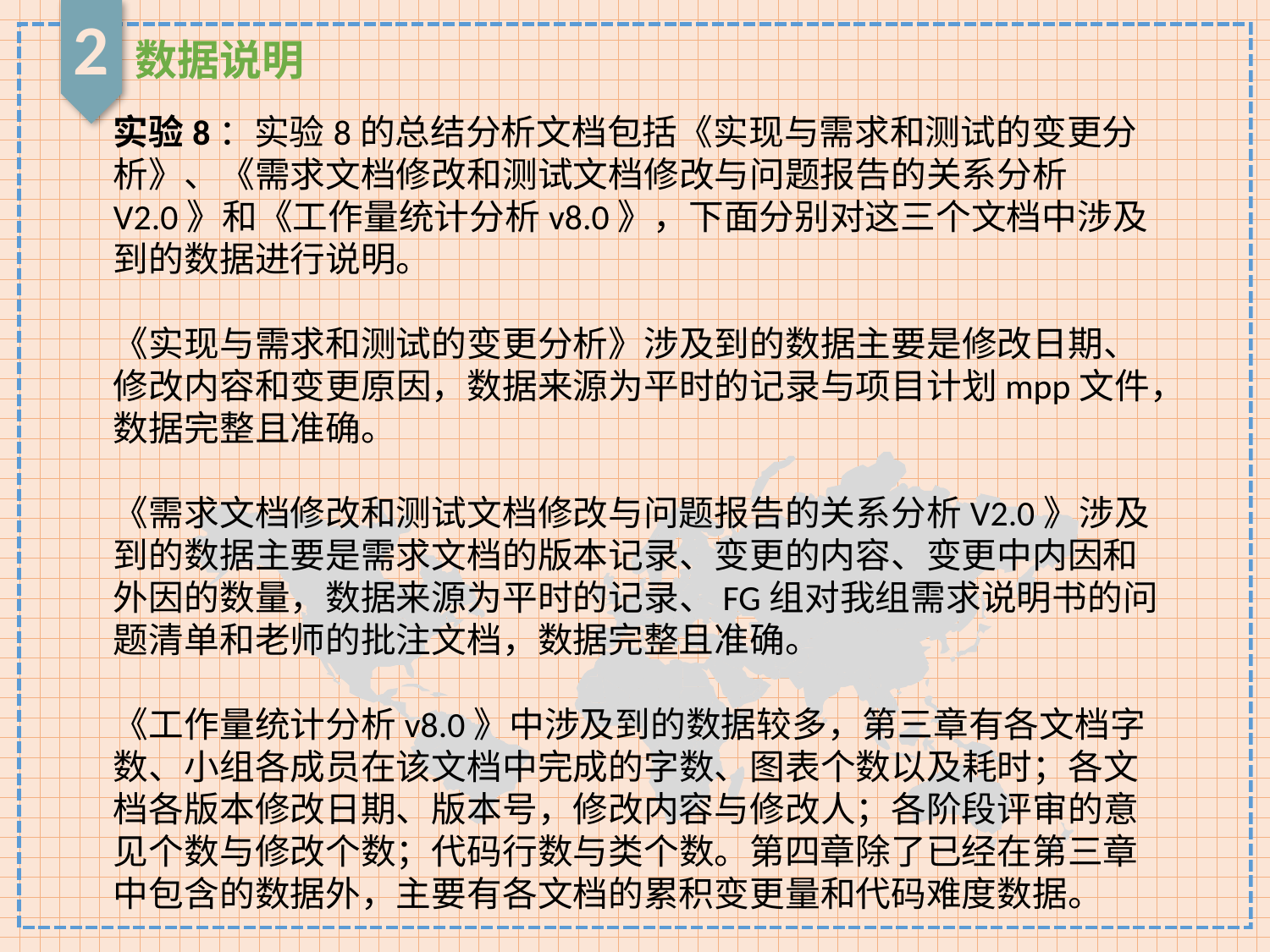

2
数据说明
实验8：实验8的总结分析文档包括《实现与需求和测试的变更分析》、《需求文档修改和测试文档修改与问题报告的关系分析V2.0》和《工作量统计分析v8.0》，下面分别对这三个文档中涉及到的数据进行说明。

《实现与需求和测试的变更分析》涉及到的数据主要是修改日期、修改内容和变更原因，数据来源为平时的记录与项目计划mpp文件，数据完整且准确。

《需求文档修改和测试文档修改与问题报告的关系分析V2.0》涉及到的数据主要是需求文档的版本记录、变更的内容、变更中内因和外因的数量，数据来源为平时的记录、FG组对我组需求说明书的问题清单和老师的批注文档，数据完整且准确。

《工作量统计分析v8.0》中涉及到的数据较多，第三章有各文档字数、小组各成员在该文档中完成的字数、图表个数以及耗时；各文档各版本修改日期、版本号，修改内容与修改人；各阶段评审的意见个数与修改个数；代码行数与类个数。第四章除了已经在第三章中包含的数据外，主要有各文档的累积变更量和代码难度数据。